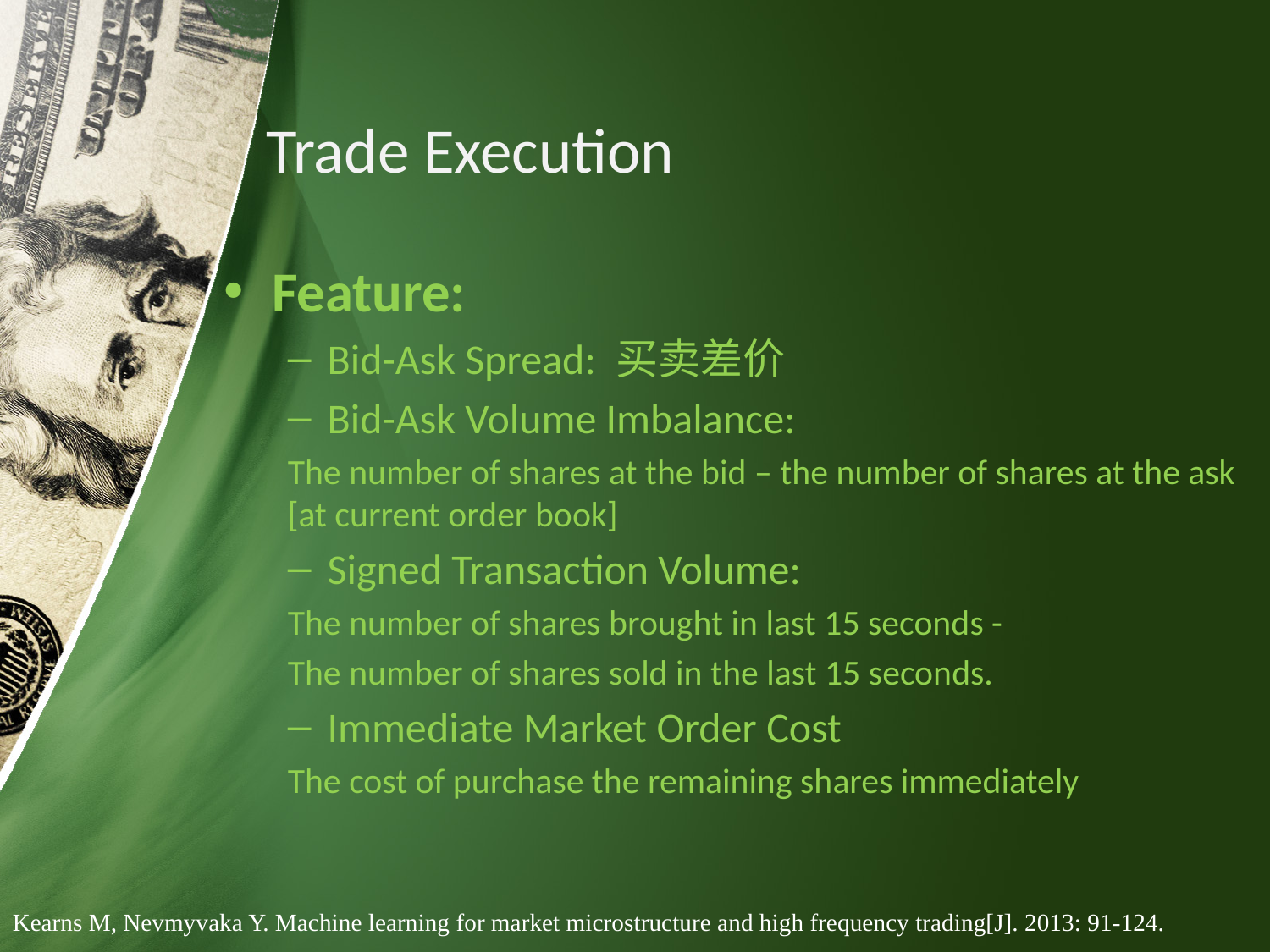

# Trade Execution
Feature:
Bid-Ask Spread: 买卖差价
Bid-Ask Volume Imbalance:
The number of shares at the bid – the number of shares at the ask [at current order book]
Signed Transaction Volume:
The number of shares brought in last 15 seconds -
The number of shares sold in the last 15 seconds.
Immediate Market Order Cost
The cost of purchase the remaining shares immediately
Kearns M, Nevmyvaka Y. Machine learning for market microstructure and high frequency trading[J]. 2013: 91-124.